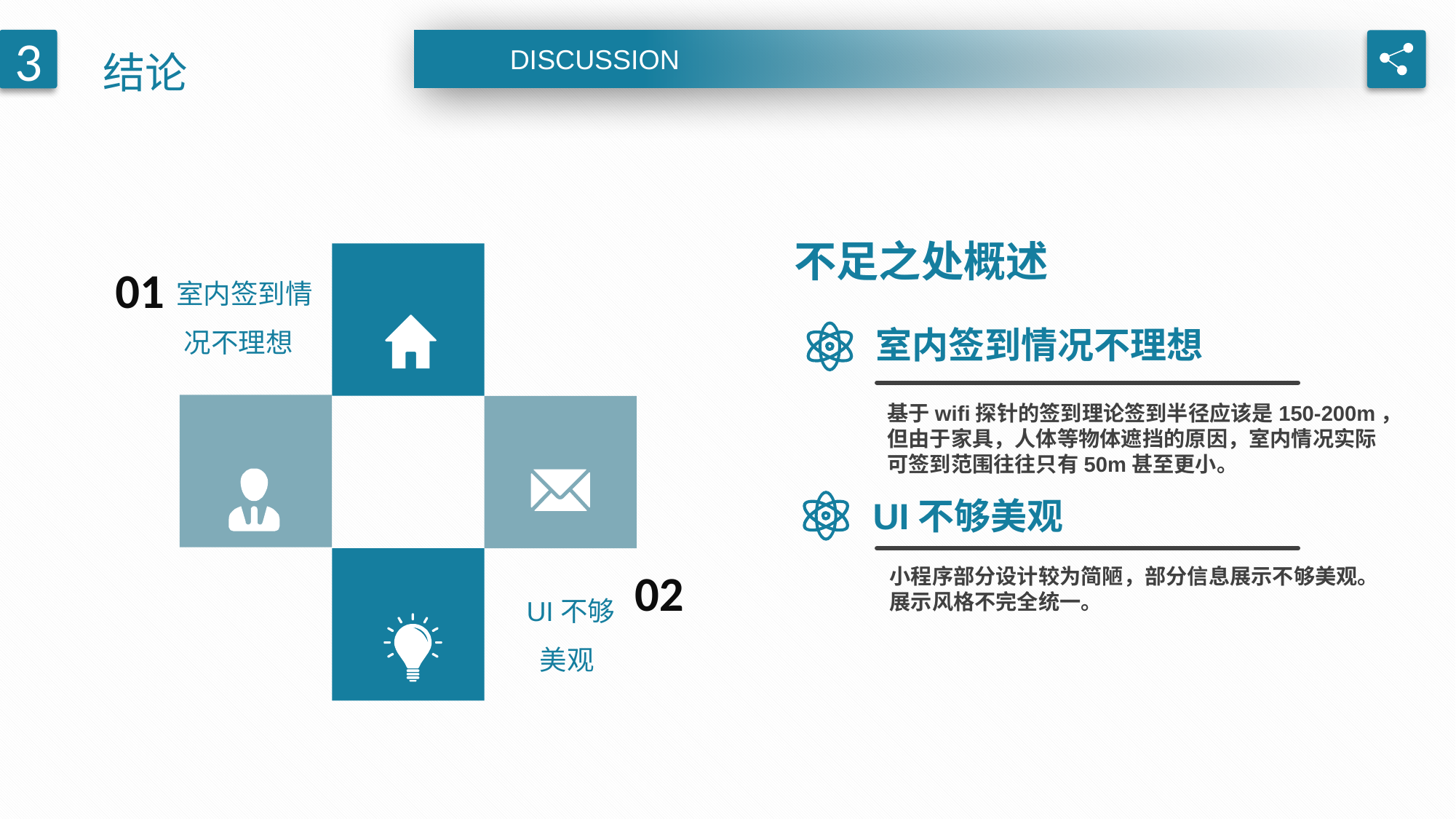

结论
3

DISCUSSION

不足之处概述

01
 室内签到情
况不理想

室内签到情况不理想

基于wifi探针的签到理论签到半径应该是150-200m，
但由于家具，人体等物体遮挡的原因，室内情况实际
可签到范围往往只有50m甚至更小。

UI不够美观

02
小程序部分设计较为简陋，部分信息展示不够美观。
展示风格不完全统一。
 UI不够
美观